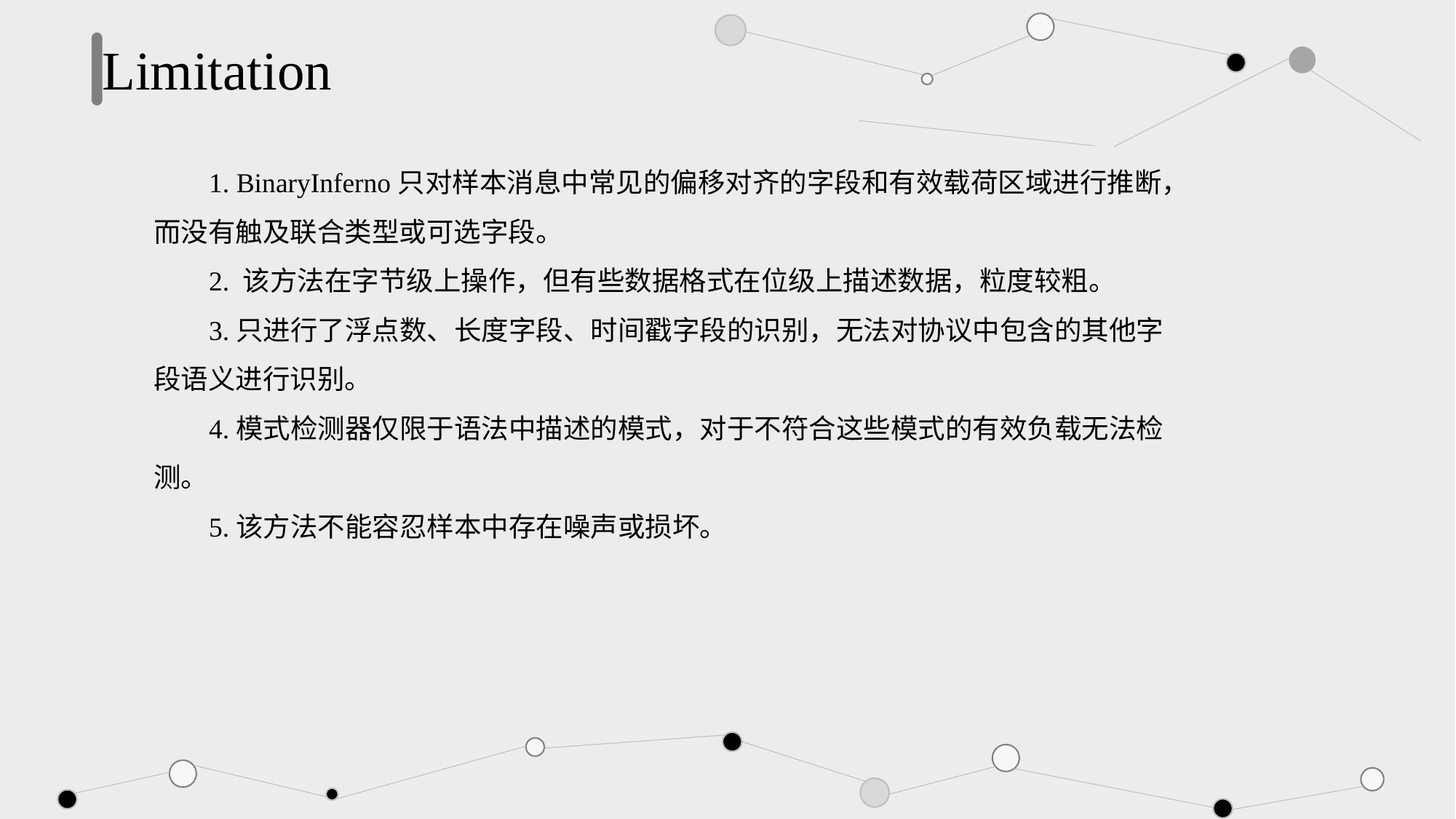

Limitation

        1. BinaryInferno只对样本消息中常见的偏移对齐的字段和有效载荷区域进行推断，而没有触及联合类型或可选字段。
        2. 该方法在字节级上操作，但有些数据格式在位级上描述数据，粒度较粗。
        3.只进行了浮点数、长度字段、时间戳字段的识别，无法对协议中包含的其他字段语义进行识别。
        4.模式检测器仅限于语法中描述的模式，对于不符合这些模式的有效负载无法检测。
        5.该方法不能容忍样本中存在噪声或损坏。